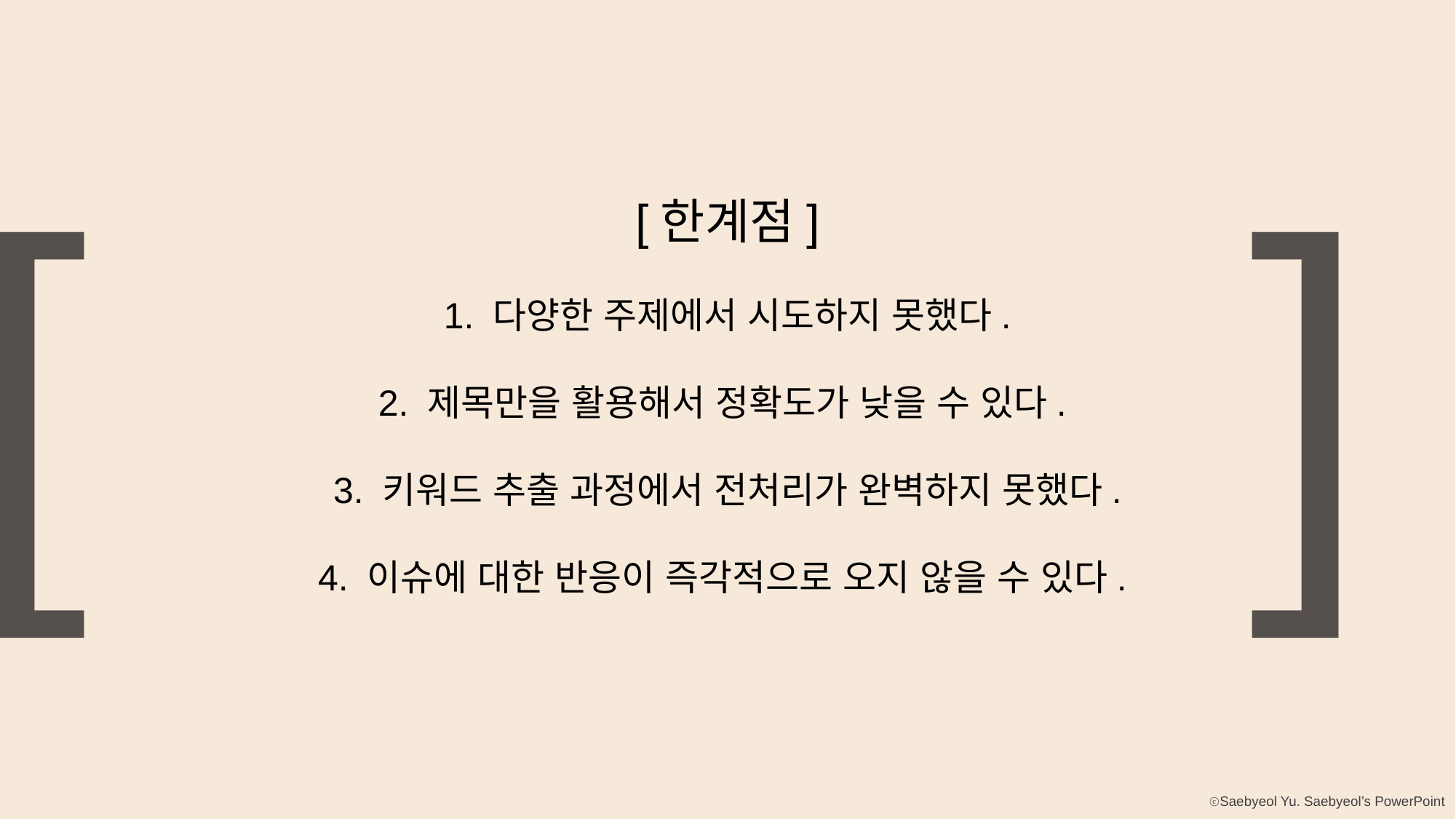

[
]
[한계점]

1. 다양한 주제에서 시도하지 못했다.

2. 제목만을 활용해서 정확도가 낮을 수 있다.

3. 키워드 추출 과정에서 전처리가 완벽하지 못했다.

4. 이슈에 대한 반응이 즉각적으로 오지 않을 수 있다.